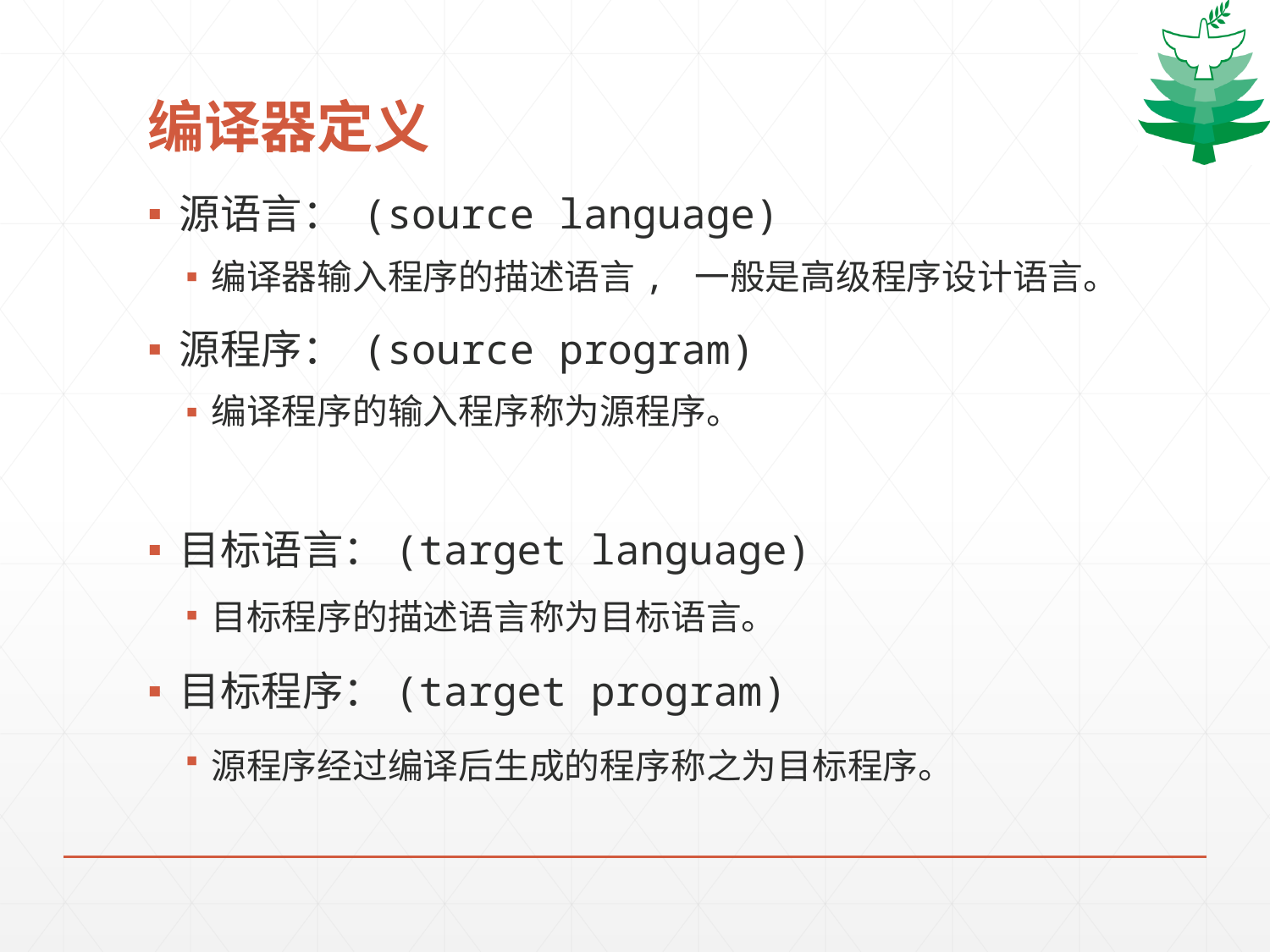

# 编译器定义
源语言： (source language)
编译器输入程序的描述语言, 一般是高级程序设计语言。
源程序： (source program)
编译程序的输入程序称为源程序。

目标语言：(target language)
目标程序的描述语言称为目标语言。
目标程序：(target program)
源程序经过编译后生成的程序称之为目标程序。